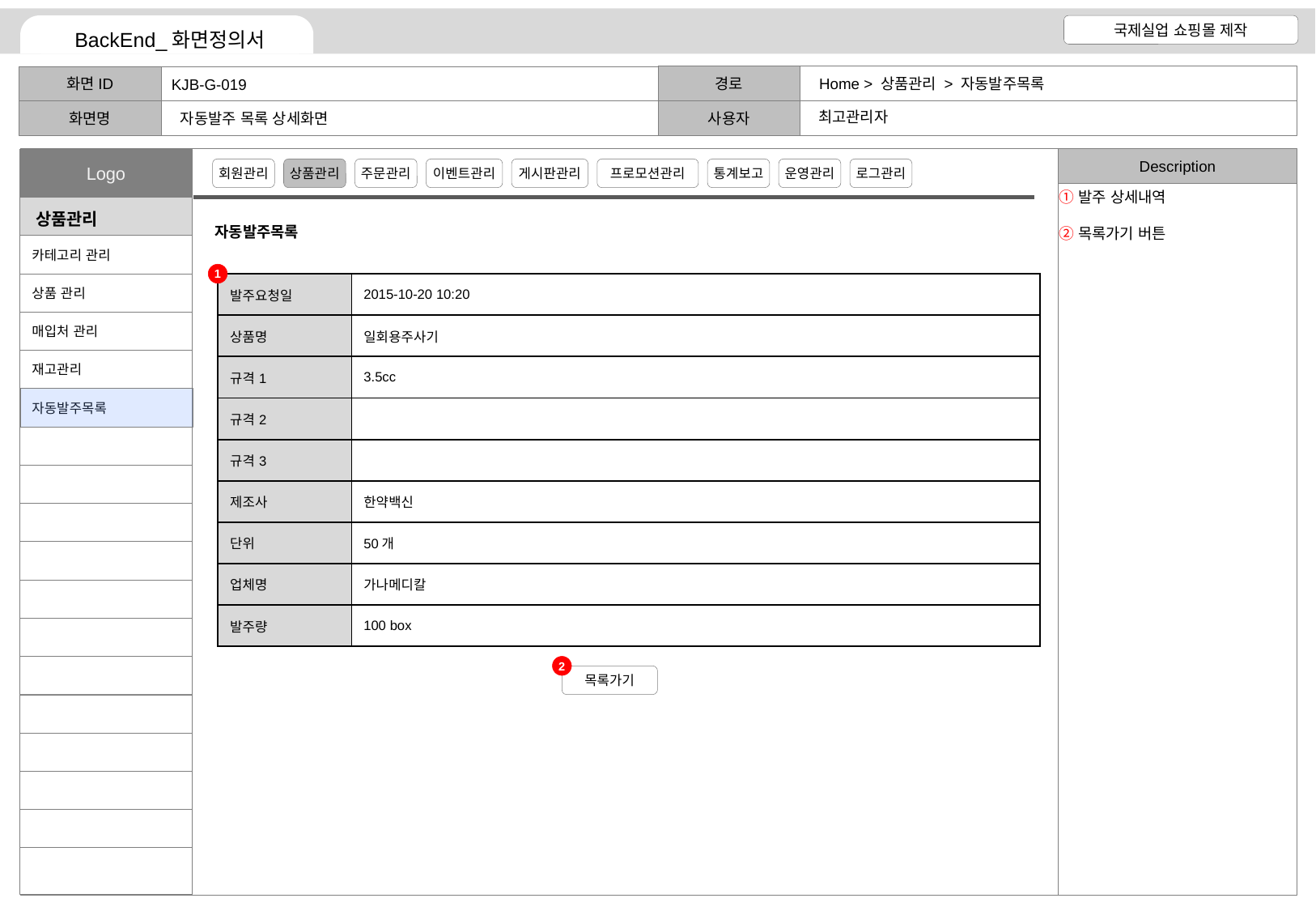

Home > 상품관리 > 자동발주목록
KJB-G-019
최고관리자
자동발주 목록 상세화면
발주 상세내역

목록가기 버튼
자동발주목록
1
| 발주요청일 | 2015-10-20 10:20 |
| --- | --- |
| 상품명 | 일회용주사기 |
| 규격1 | 3.5cc |
| 규격2 |  |
| 규격3 |  |
| 제조사 | 한약백신 |
| 단위 | 50개 |
| 업체명 | 가나메디칼 |
| 발주량 | 100 box |

2
목록가기